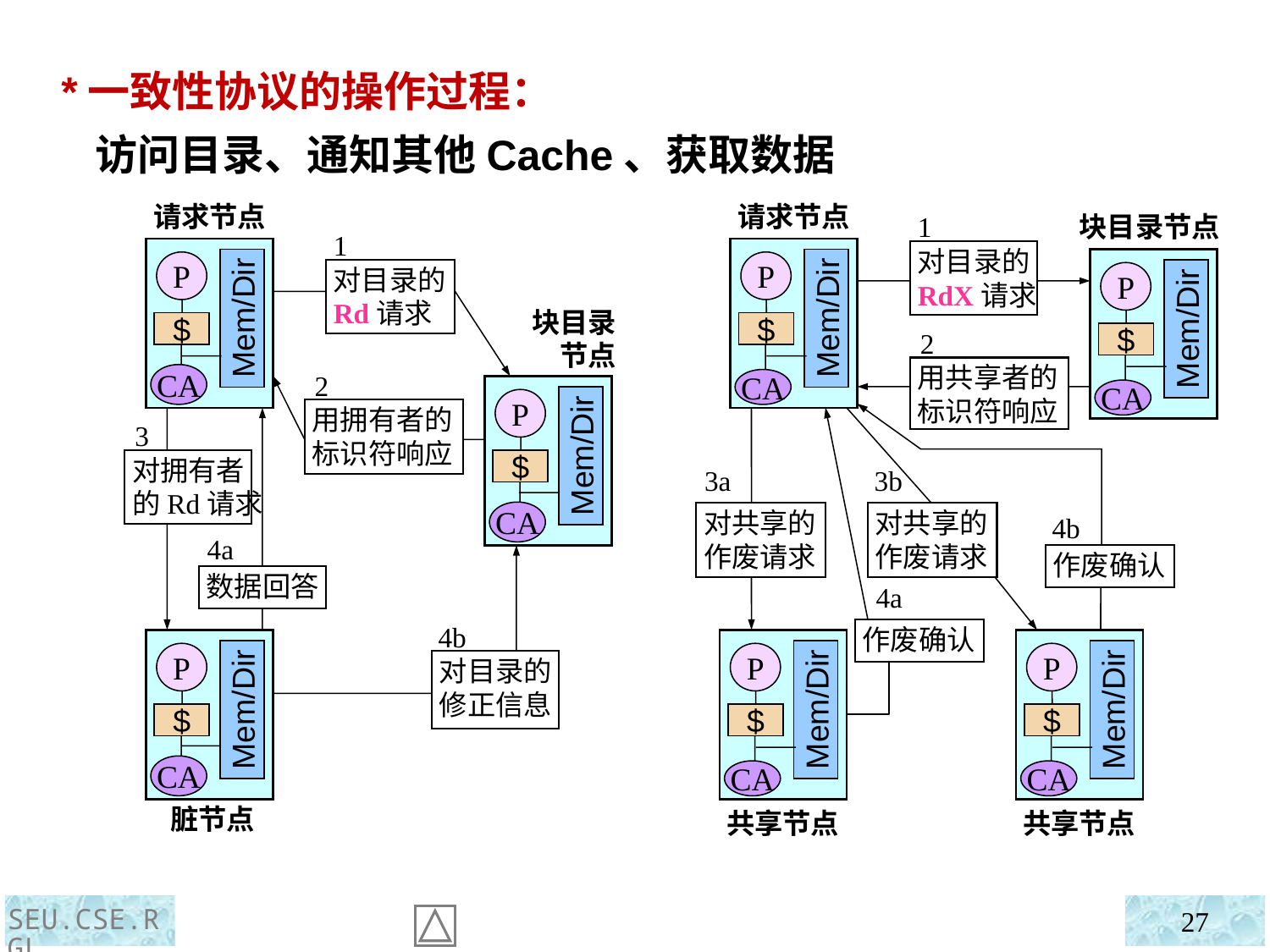

*一致性协议的操作过程：
     访问目录、通知其他Cache、获取数据
请求节点
1

P
Mem/Dir

$

CA
对目录的
Rd请求

块目录
节点
2

P
Mem/Dir

$

CA
用拥有者的
标识符响应

3

对拥有者
的Rd请求

4a

数据回答

4b

P
Mem/Dir

$

CA
对目录的
修正信息

脏节点
请求节点
1
块目录节点

P
Mem/Dir

$

CA
对目录的
RdX请求

P
Mem/Dir

$

CA

2
用共享者的
标识符响应

3a
3b
对共享的
作废请求
对共享的
作废请求
4b
作废确认

4a

作废确认

P
Mem/Dir

$

CA

P
Mem/Dir

$

CA

共享节点
共享节点
SEU.CSE.RGL
27